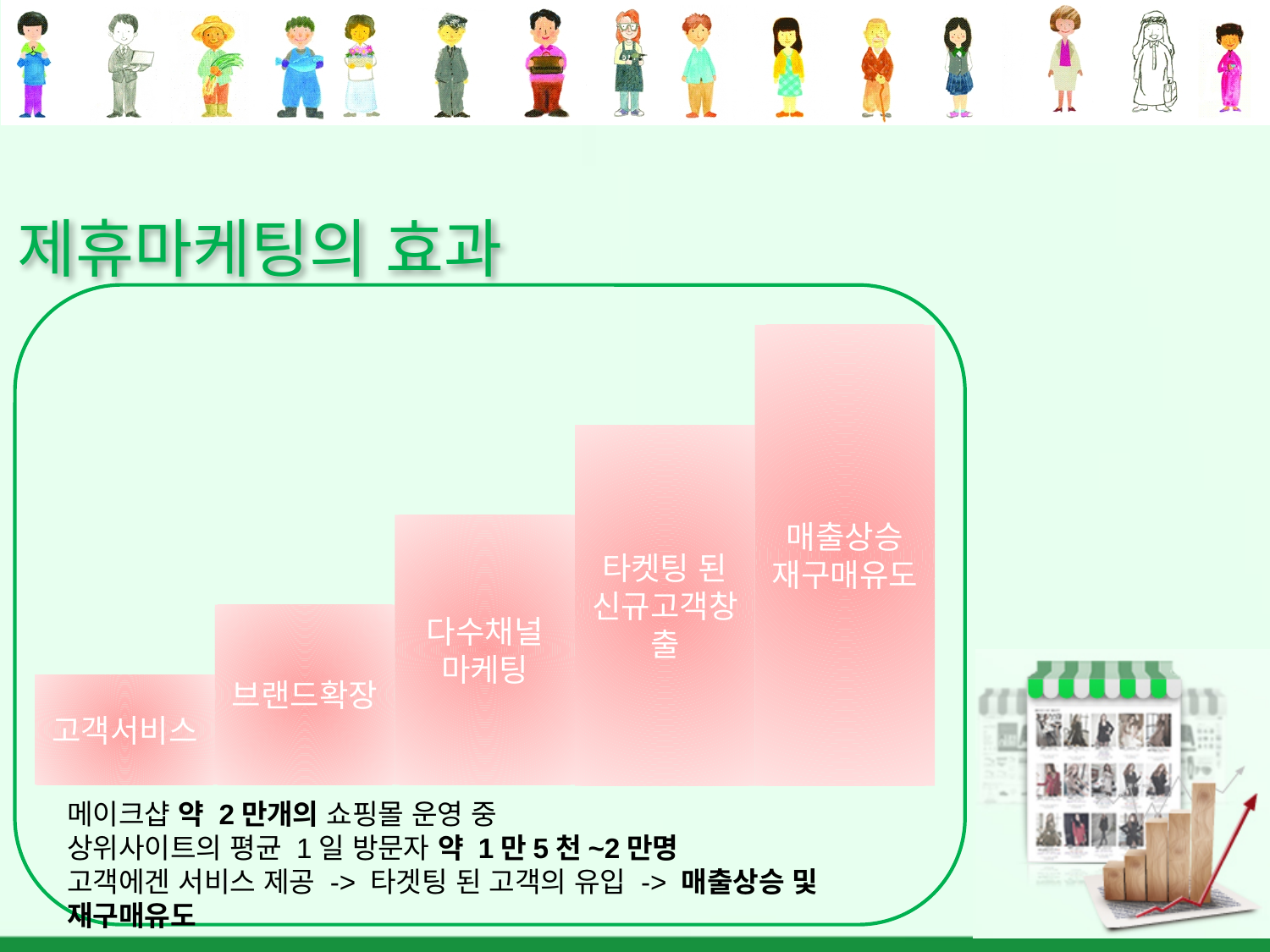

# 제휴마케팅의 효과

매출상승
재구매유도
타켓팅 된 신규고객창출
다수채널
마케팅
브랜드확장
고객서비스
메이크샵 약 2만개의 쇼핑몰 운영 중
상위사이트의 평균 1일 방문자 약 1만5천~2만명
고객에겐 서비스 제공 -> 타겟팅 된 고객의 유입 -> 매출상승 및 재구매유도